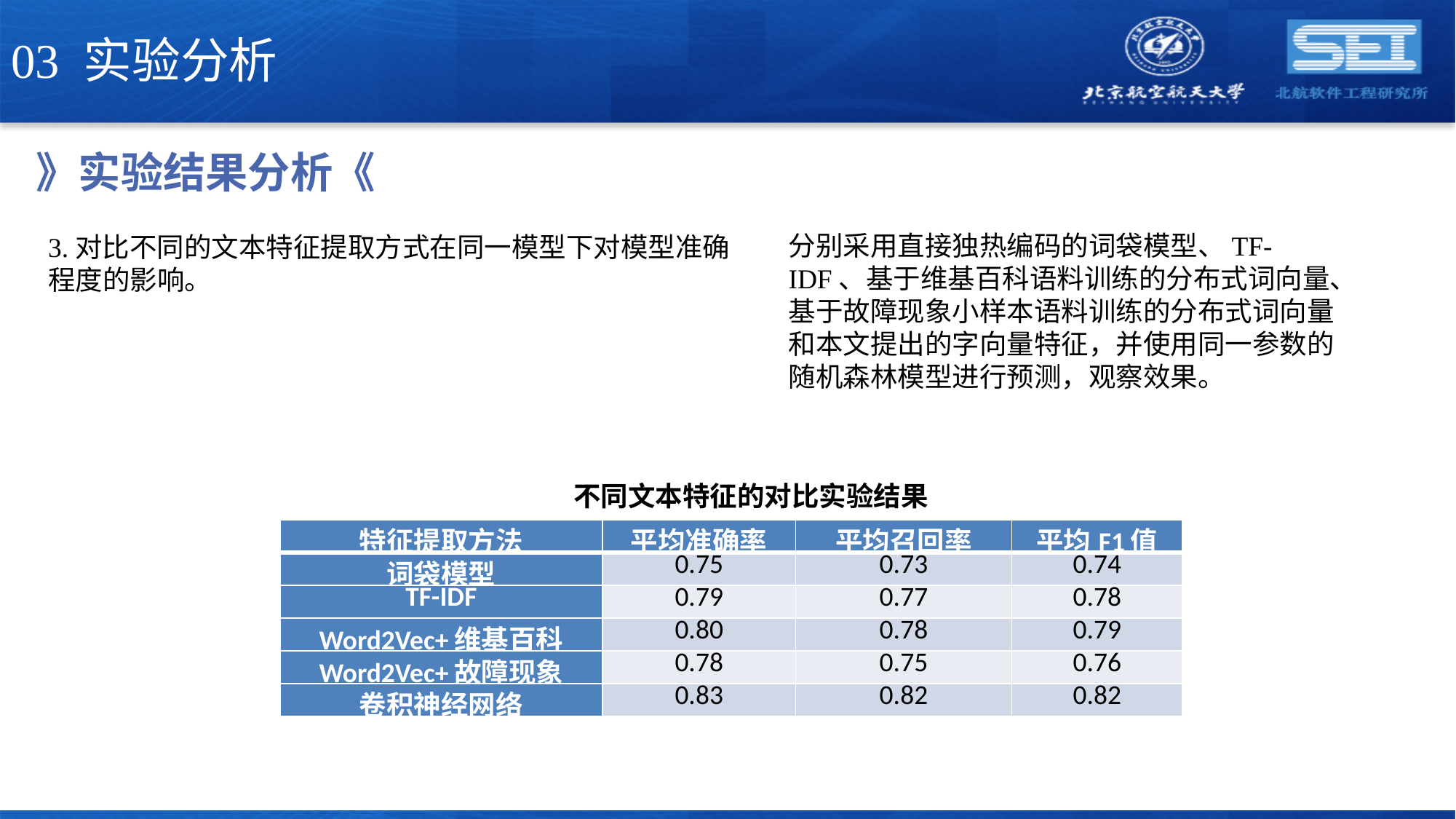

03 实验分析
》实验结果分析《
分别采用直接独热编码的词袋模型、TF-IDF、基于维基百科语料训练的分布式词向量、基于故障现象小样本语料训练的分布式词向量和本文提出的字向量特征，并使用同一参数的随机森林模型进行预测，观察效果。
3.对比不同的文本特征提取方式在同一模型下对模型准确程度的影响。
不同文本特征的对比实验结果
| 特征提取方法 | 平均准确率 | 平均召回率 | 平均F1值 |
| --- | --- | --- | --- |
| 词袋模型 | 0.75 | 0.73 | 0.74 |
| TF-IDF | 0.79 | 0.77 | 0.78 |
| Word2Vec+维基百科 | 0.80 | 0.78 | 0.79 |
| Word2Vec+故障现象 | 0.78 | 0.75 | 0.76 |
| 卷积神经网络 | 0.83 | 0.82 | 0.82 |